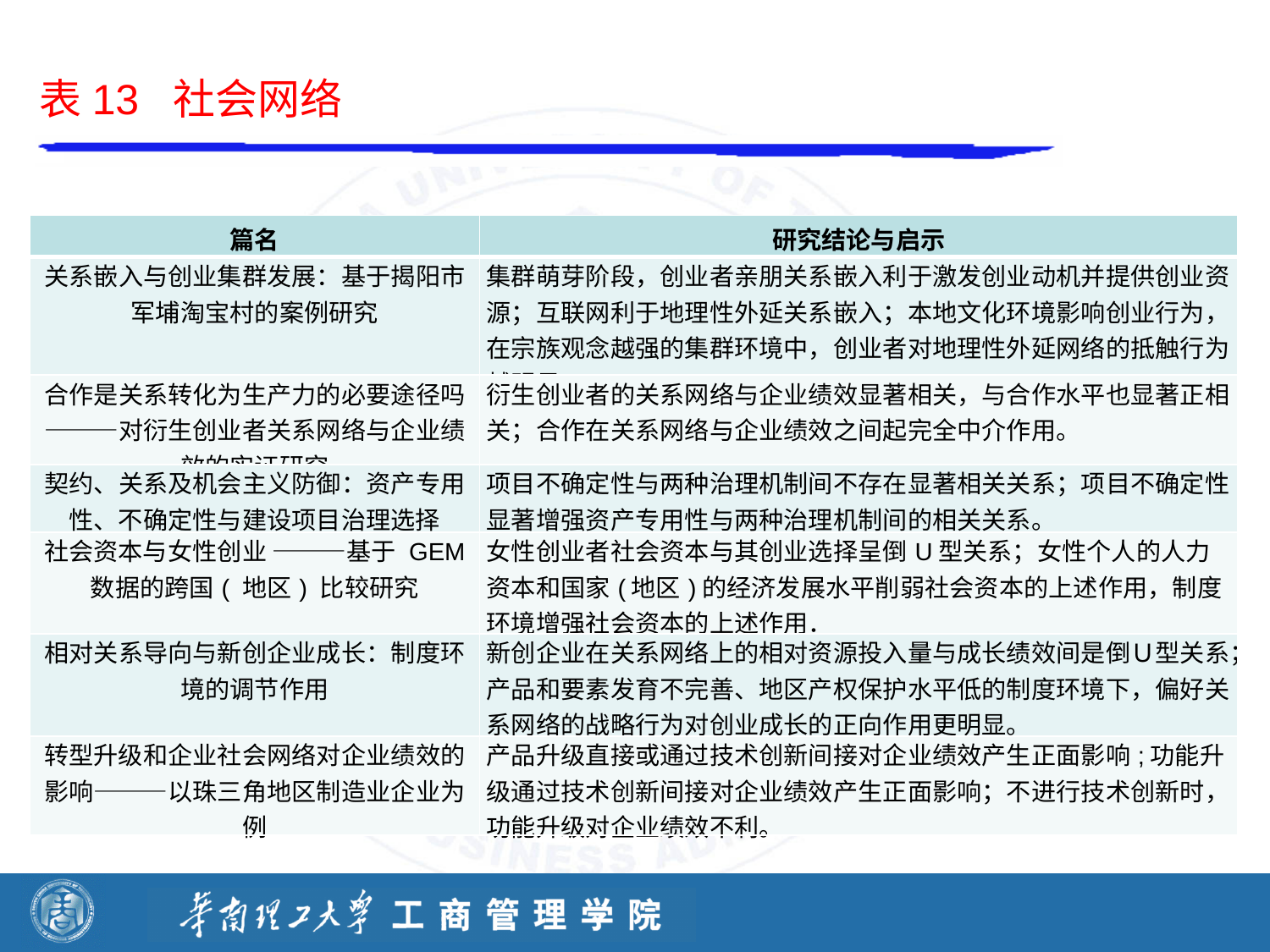

表13  社会网络
| 篇名 | 研究结论与启示 |
| --- | --- |
| 关系嵌入与创业集群发展：基于揭阳市军埔淘宝村的案例研究 | 集群萌芽阶段，创业者亲朋关系嵌入利于激发创业动机并提供创业资源；互联网利于地理性外延关系嵌入；本地文化环境影响创业行为，在宗族观念越强的集群环境中，创业者对地理性外延网络的抵触行为越明显。 |
| 合作是关系转化为生产力的必要途径吗 ———对衍生创业者关系网络与企业绩效的实证研究 | 衍生创业者的关系网络与企业绩效显著相关，与合作水平也显著正相关；合作在关系网络与企业绩效之间起完全中介作用。 |
| 契约、关系及机会主义防御：资产专用性、不确定性与建设项目治理选择 | 项目不确定性与两种治理机制间不存在显著相关关系；项目不确定性显著增强资产专用性与两种治理机制间的相关关系。 |
| 社会资本与女性创业 ———基于 GEM 数据的跨国( 地区) 比较研究 | 女性创业者社会资本与其创业选择呈倒U型关系；女性个人的人力资本和国家(地区)的经济发展水平削弱社会资本的上述作用，制度环境增强社会资本的上述作用． |
| 相对关系导向与新创企业成长：制度环境的调节作用 | 新创企业在关系网络上的相对资源投入量与成长绩效间是倒Ｕ型关系；产品和要素发育不完善、地区产权保护水平低的制度环境下，偏好关系网络的战略行为对创业成长的正向作用更明显。 |
| 转型升级和企业社会网络对企业绩效的影响———以珠三角地区制造业企业为例 | 产品升级直接或通过技术创新间接对企业绩效产生正面影响;功能升级通过技术创新间接对企业绩效产生正面影响；不进行技术创新时，功能升级对企业绩效不利。 |